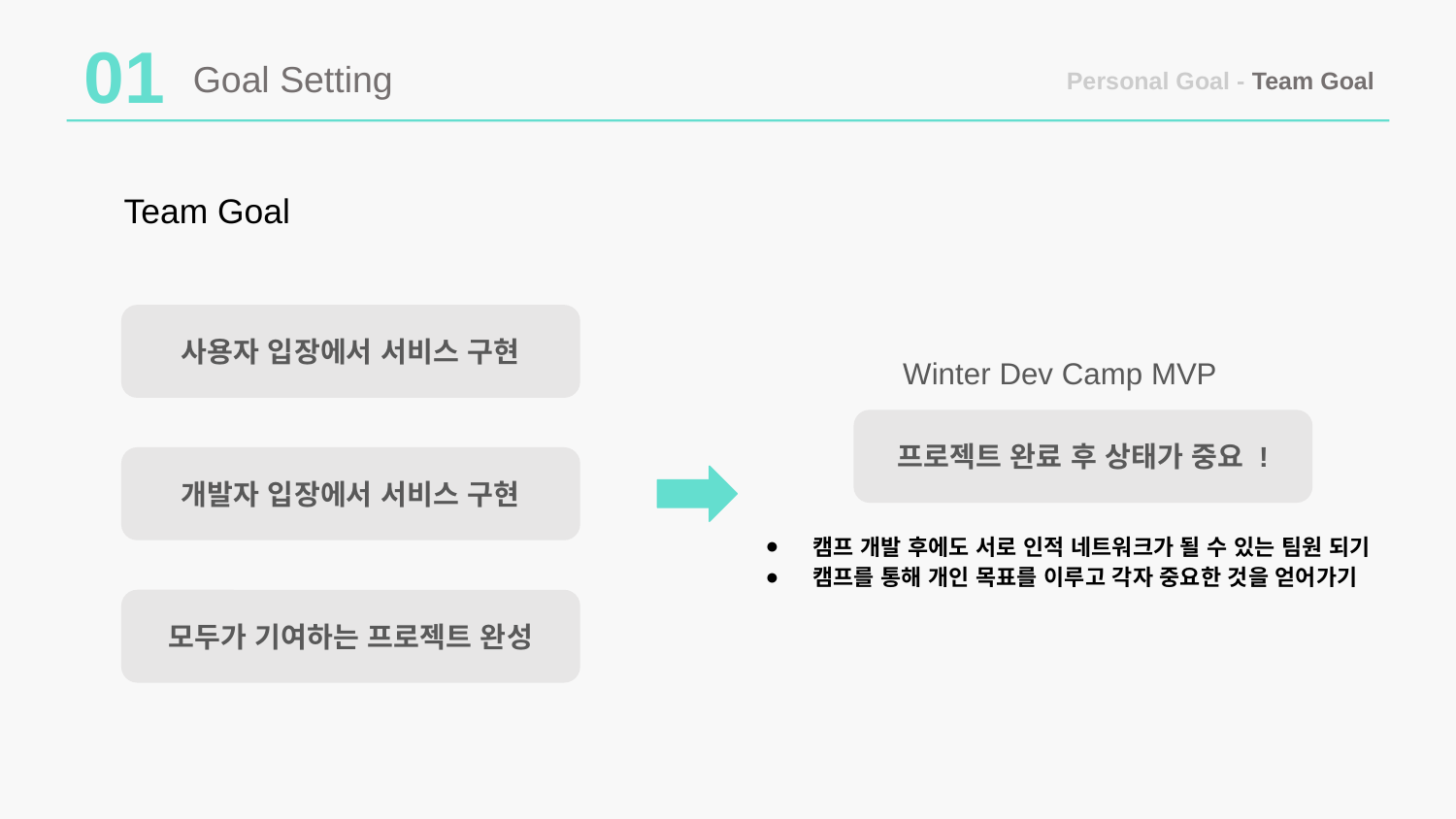

01
Goal Setting
Personal Goal - Team Goal

Team Goal
사용자 입장에서 서비스 구현
Winter Dev Camp MVP
프로젝트 완료 후 상태가 중요 !
개발자 입장에서 서비스 구현

캠프 개발 후에도 서로 인적 네트워크가 될 수 있는 팀원 되기
캠프를 통해 개인 목표를 이루고 각자 중요한 것을 얻어가기
모두가 기여하는 프로젝트 완성